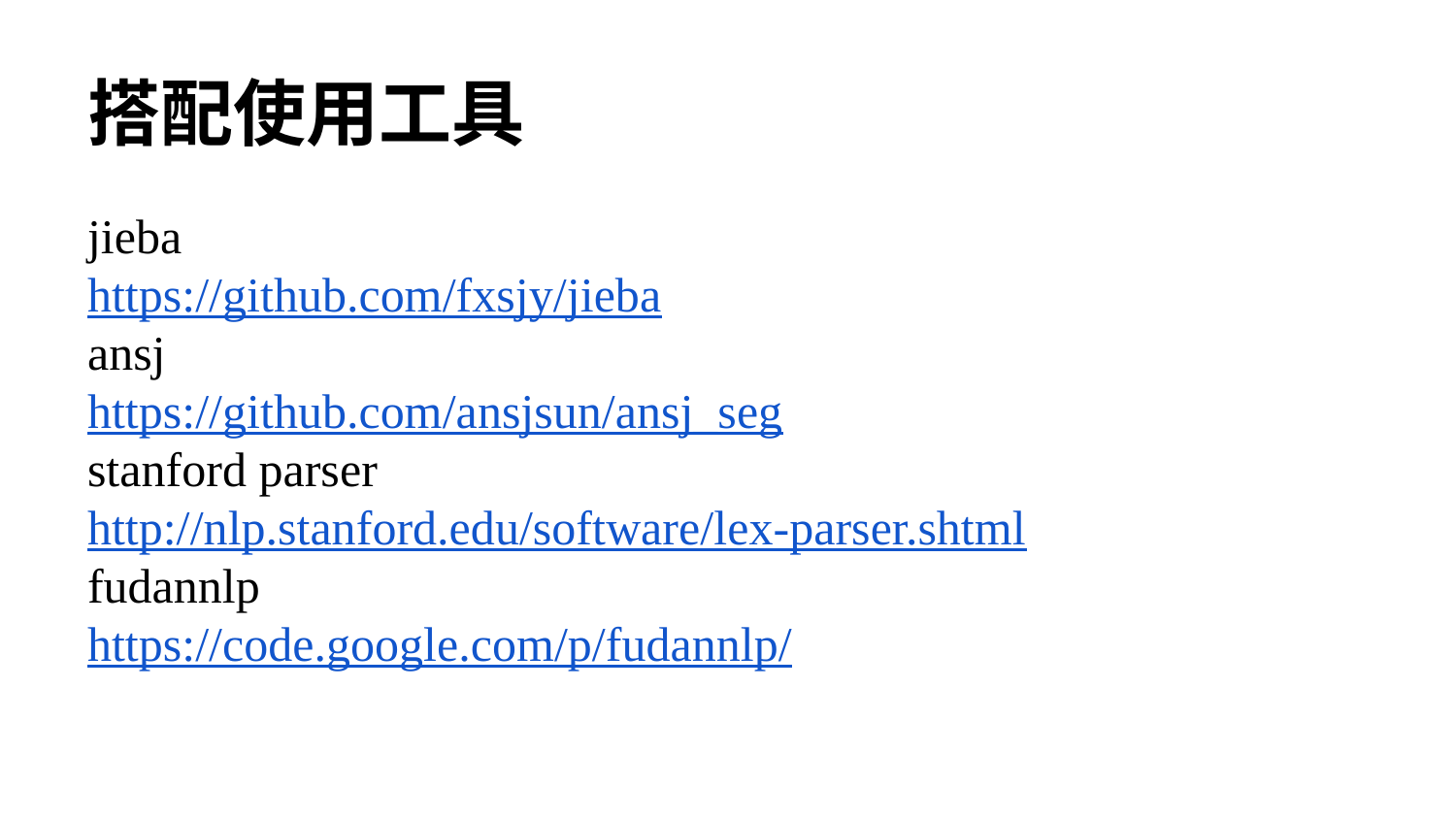

# 搭配使用工具
jieba
https://github.com/fxsjy/jieba
ansj
https://github.com/ansjsun/ansj_seg
stanford parser
http://nlp.stanford.edu/software/lex-parser.shtml
fudannlp
https://code.google.com/p/fudannlp/